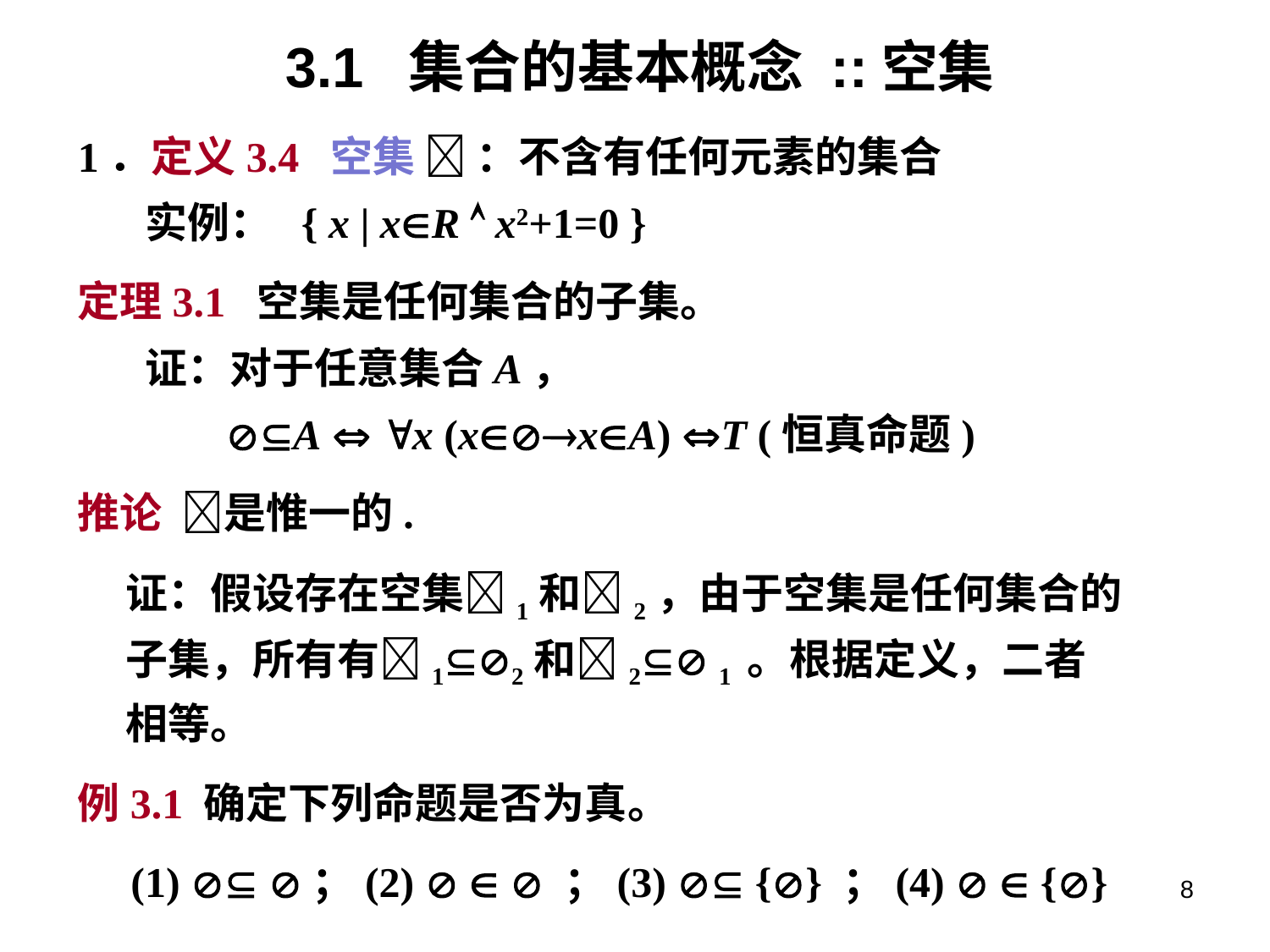

# 3.1  集合的基本概念 ::空集
1．定义3.4  空集 ∅ ：不含有任何元素的集合
      实例：  { x | x∈R ∧ x2+1=0 }
定理3.1  空集是任何集合的子集。
      证：对于任意集合A，
              ∅⊆A ⇔ ∀x (x∈∅→x∈A) ⇔T (恒真命题)
推论  ∅是惟一的.
	证：假设存在空集∅1和∅2，由于空集是任何集合的子集，所有有∅1⊆∅2和∅2⊆∅ 1 。根据定义，二者相等。
例3.1 确定下列命题是否为真。
     (1) ∅⊆ ∅；(2) ∅ ∈ ∅ ；(3) ∅⊆ {∅} ；(4) ∅ ∈ {∅}
8